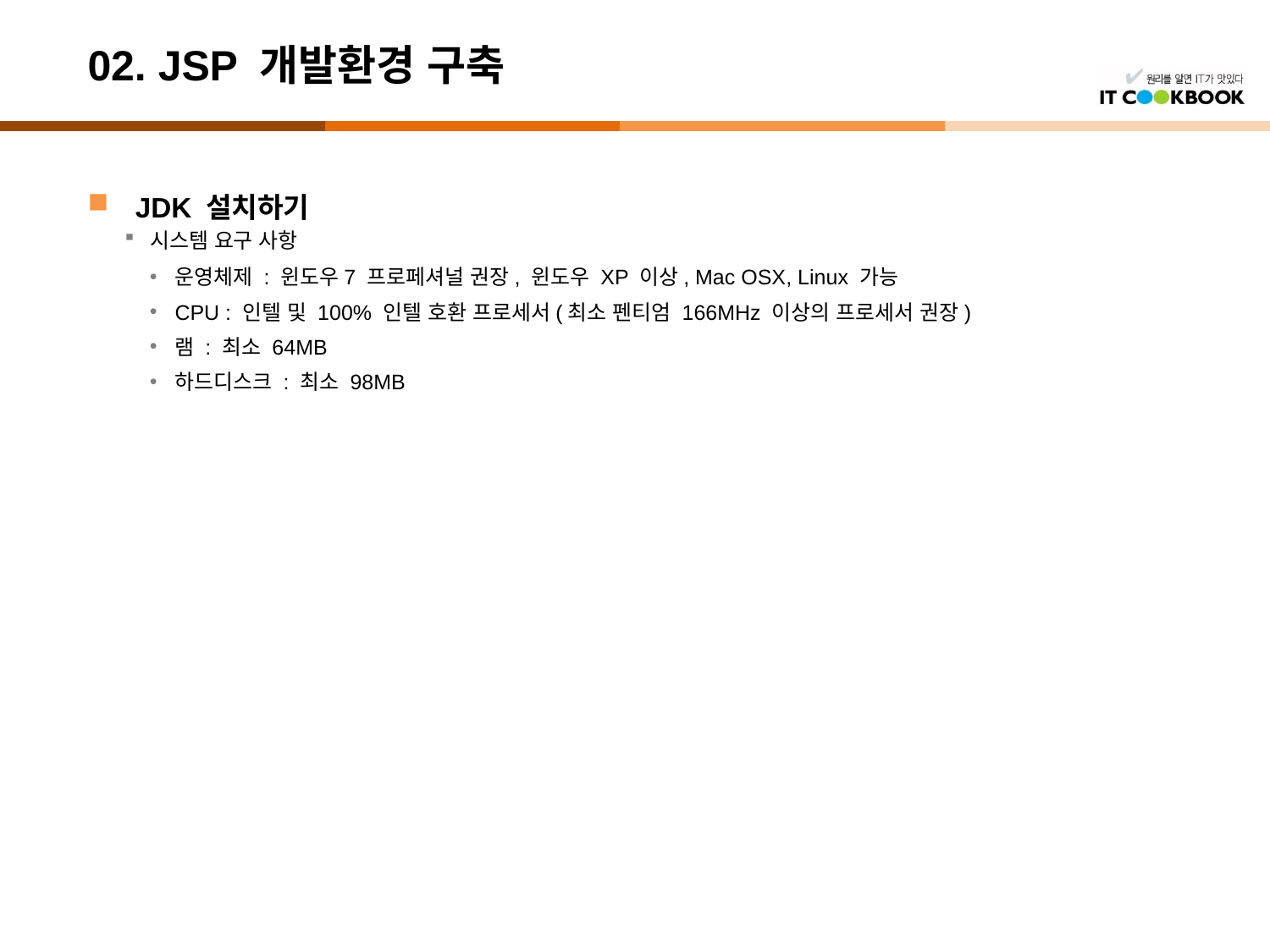

# 02. JSP 개발환경 구축
JDK 설치하기
시스템 요구 사항
운영체제 : 윈도우7 프로페셔널 권장, 윈도우 XP 이상, Mac OSX, Linux 가능
CPU : 인텔 및 100% 인텔 호환 프로세서(최소 펜티엄 166MHz 이상의 프로세서 권장)
램 : 최소 64MB
하드디스크 : 최소 98MB